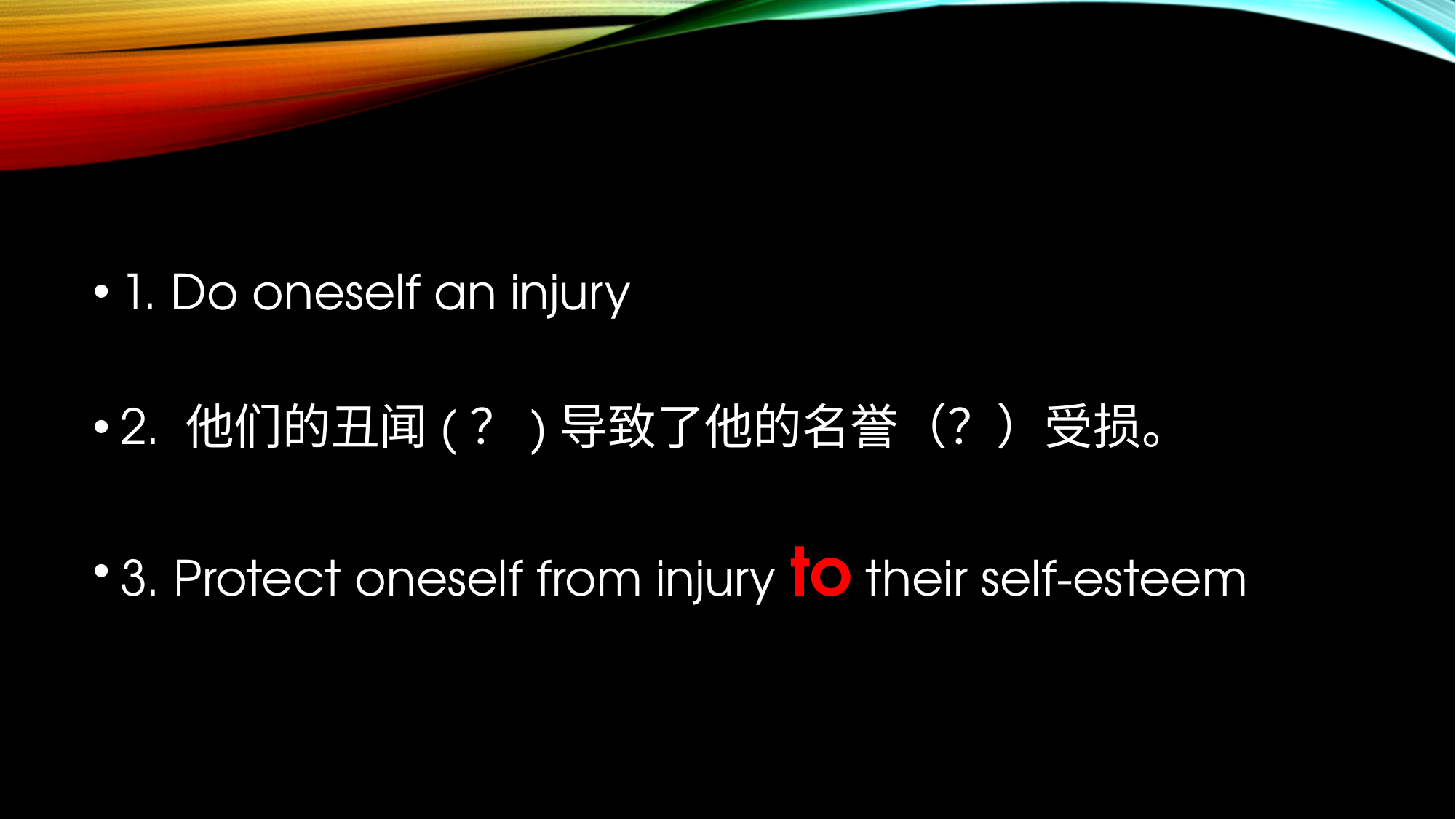

1. Do oneself an injury

2. 他们的丑闻(？)导致了他的名誉（？）受损。

3. Protect oneself from injury to their self-esteem